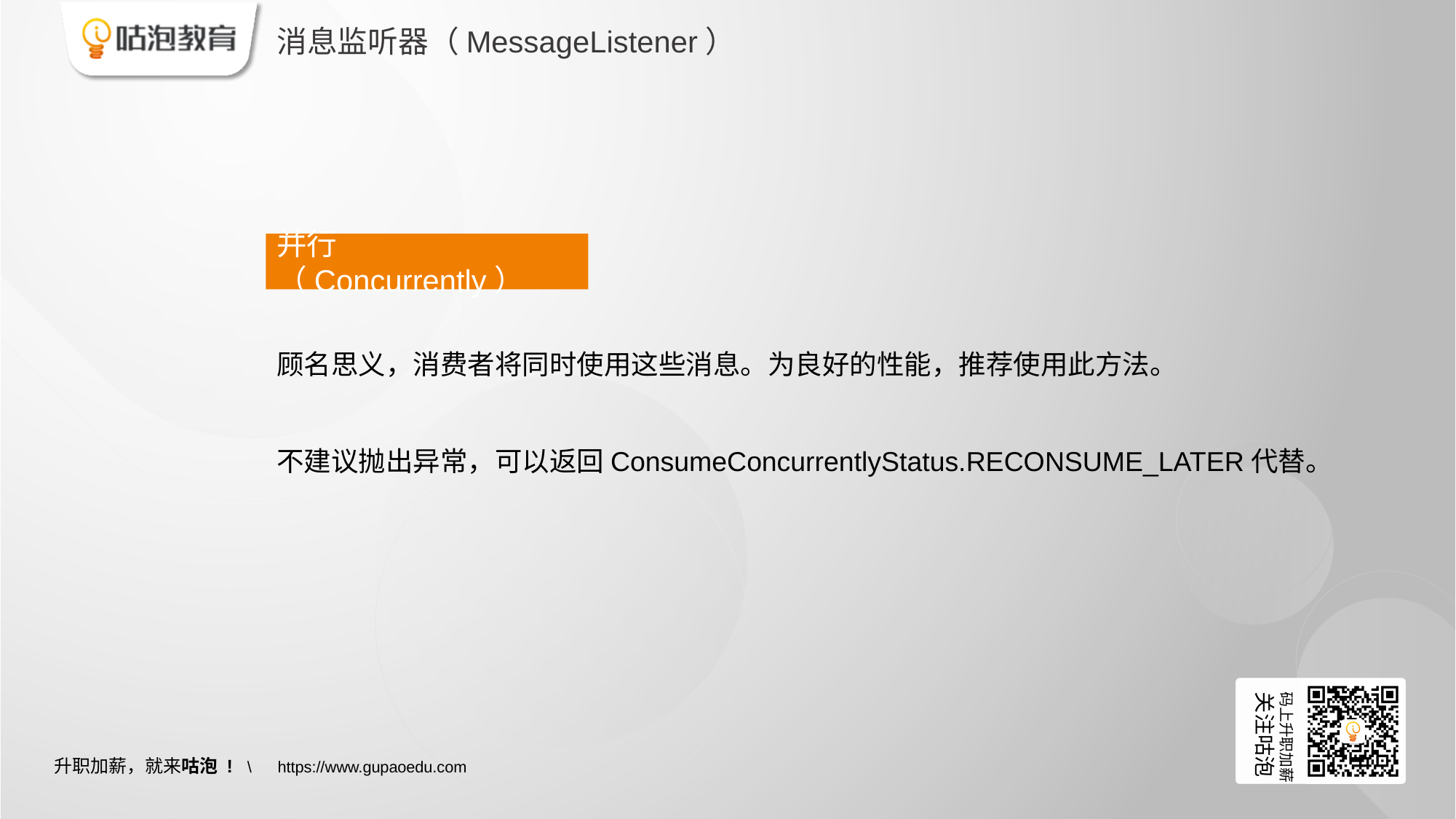

# 消息监听器（MessageListener）
并行（Concurrently）
顾名思义，消费者将同时使用这些消息。为良好的性能，推荐使用此方法。
不建议抛出异常，可以返回ConsumeConcurrentlyStatus.RECONSUME_LATER代替。